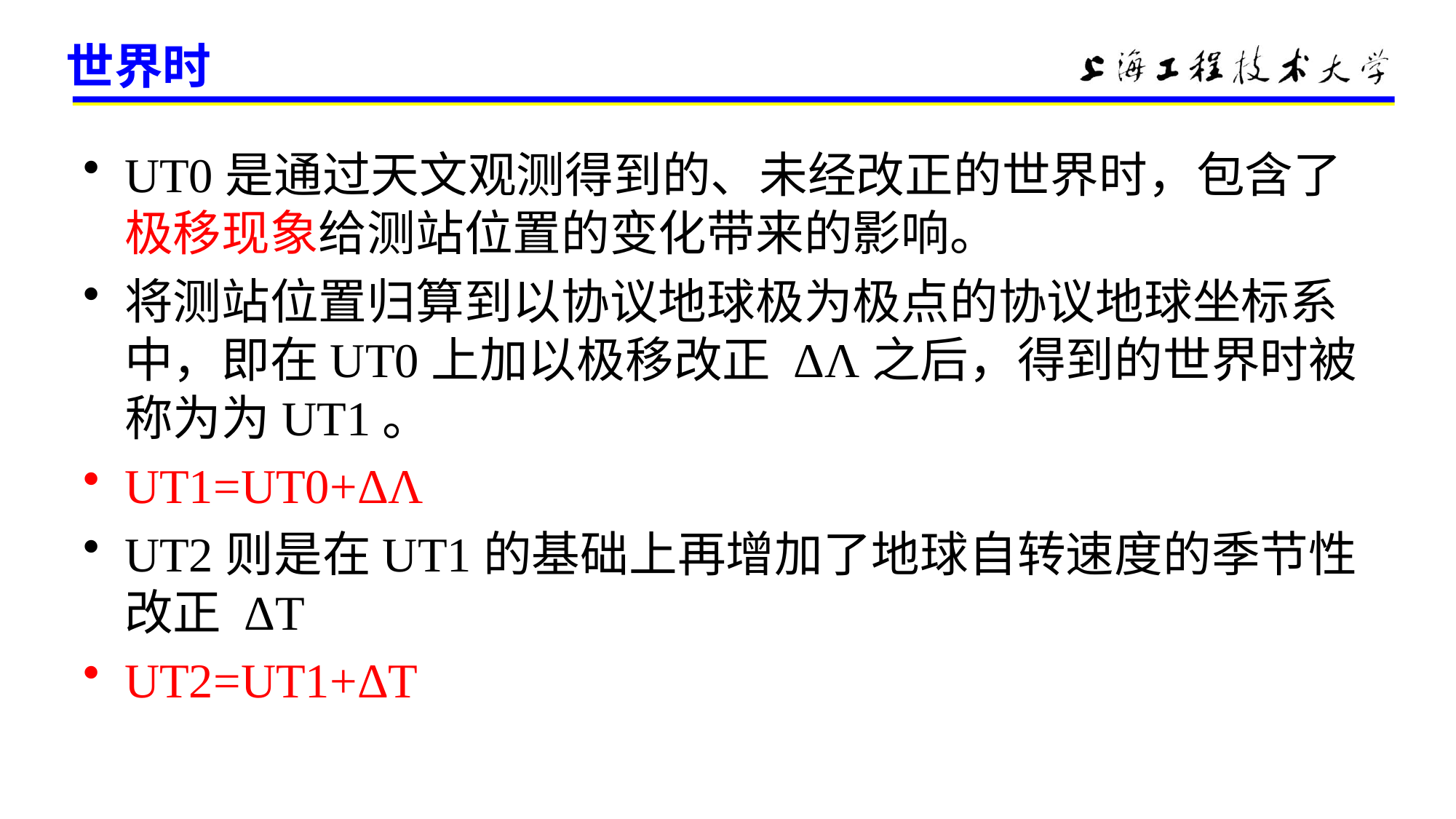

# 世界时
UT0是通过天文观测得到的、未经改正的世界时，包含了极移现象给测站位置的变化带来的影响。
将测站位置归算到以协议地球极为极点的协议地球坐标系中，即在UT0上加以极移改正 ΔΛ之后，得到的世界时被称为为UT1。
UT1=UT0+ΔΛ
UT2则是在UT1的基础上再增加了地球自转速度的季节性改正 ΔT
UT2=UT1+ΔT